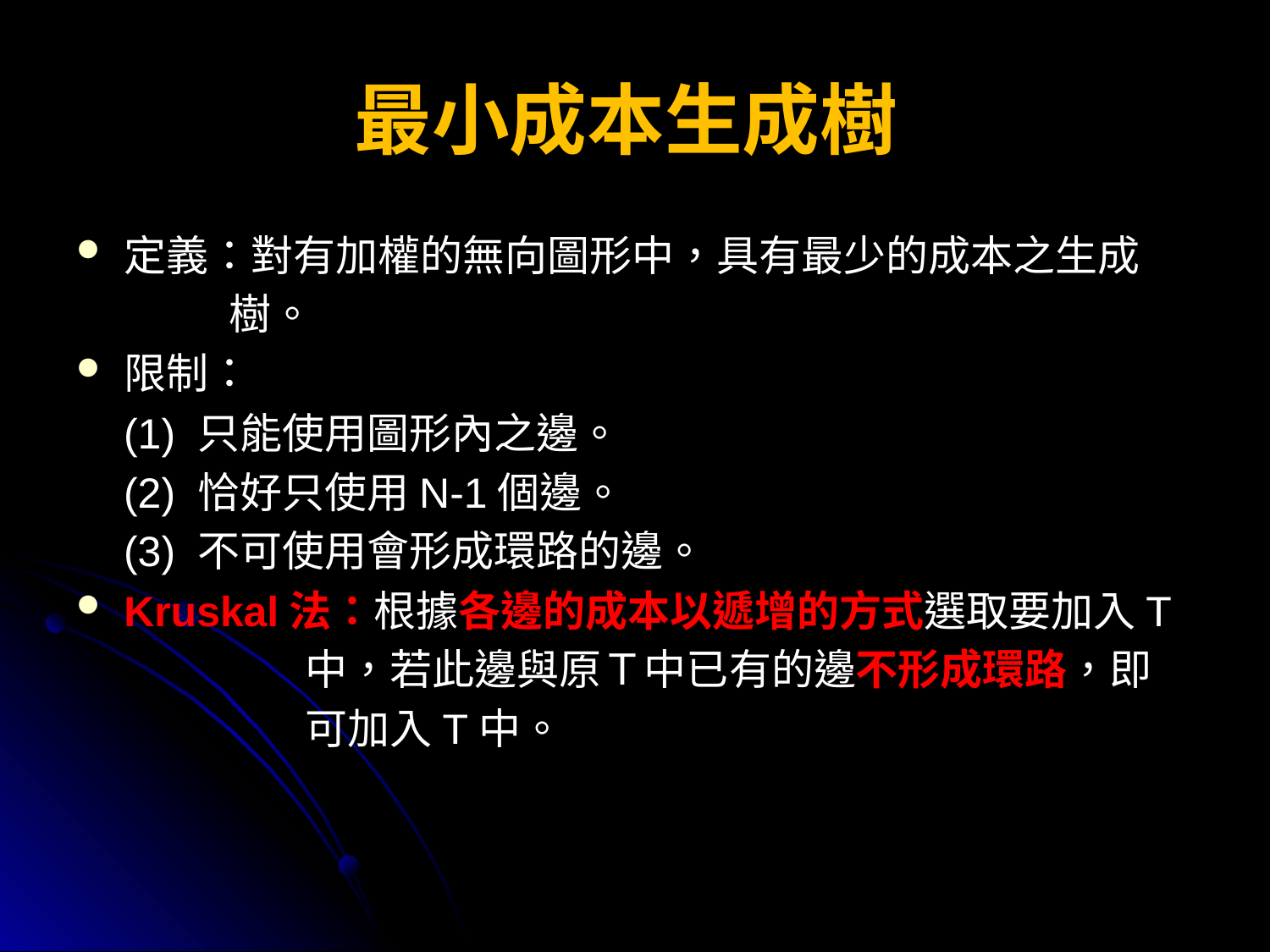

# 最小成本生成樹
定義：對有加權的無向圖形中，具有最少的成本之生成
               樹。
限制：
    (1) 只能使用圖形內之邊。
    (2) 恰好只使用N-1個邊。
    (3) 不可使用會形成環路的邊。
Kruskal法：根據各邊的成本以遞增的方式選取要加入T
                       中，若此邊與原Ｔ中已有的邊不形成環路，即
                       可加入T中。